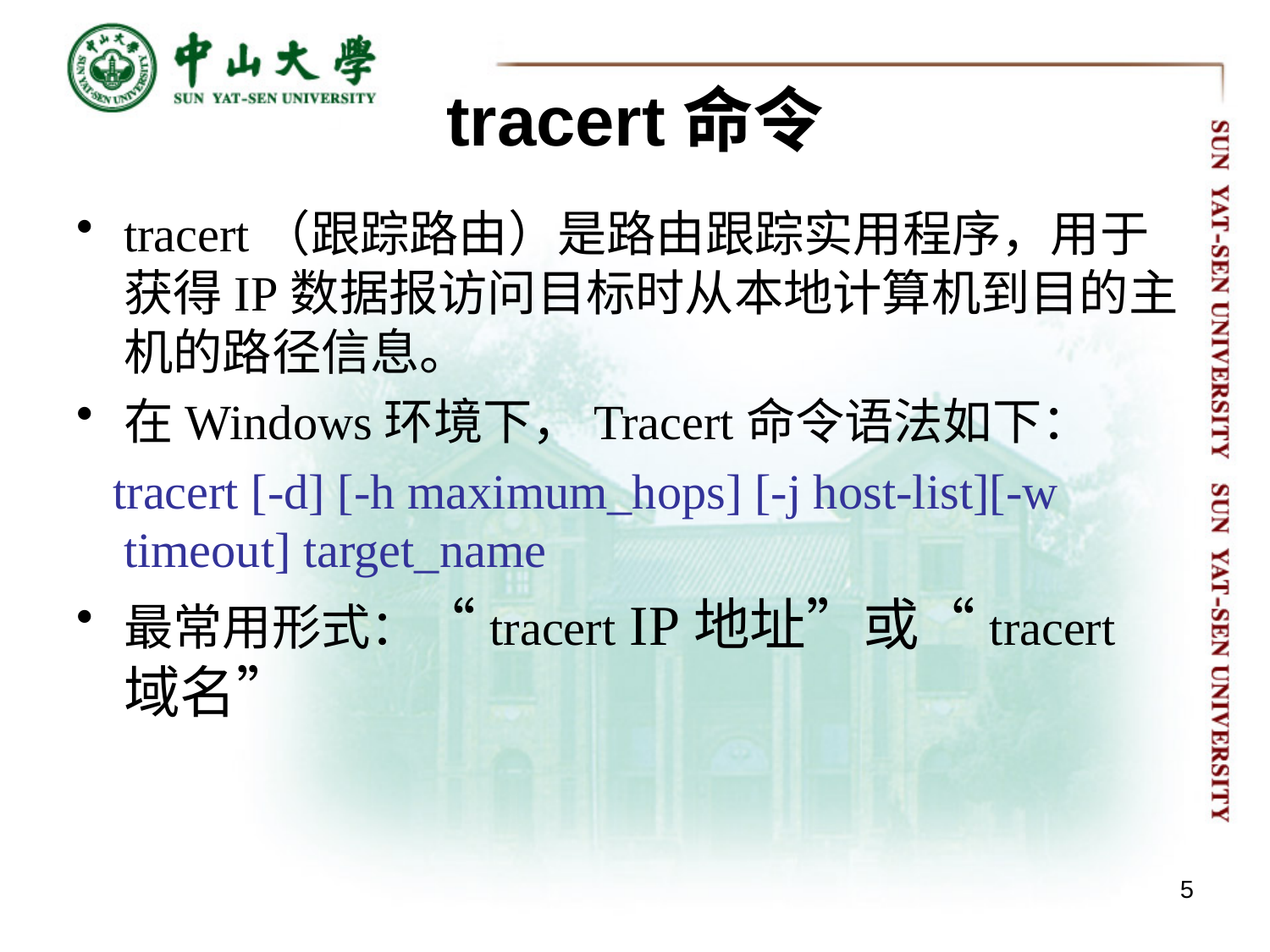

# tracert命令
tracert（跟踪路由）是路由跟踪实用程序，用于获得IP数据报访问目标时从本地计算机到目的主机的路径信息。
在Windows环境下，Tracert命令语法如下：
   tracert [-d] [-h maximum_hops] [-j host-list][-w timeout] target_name
最常用形式：“tracert IP地址”或“tracert 域名”

5